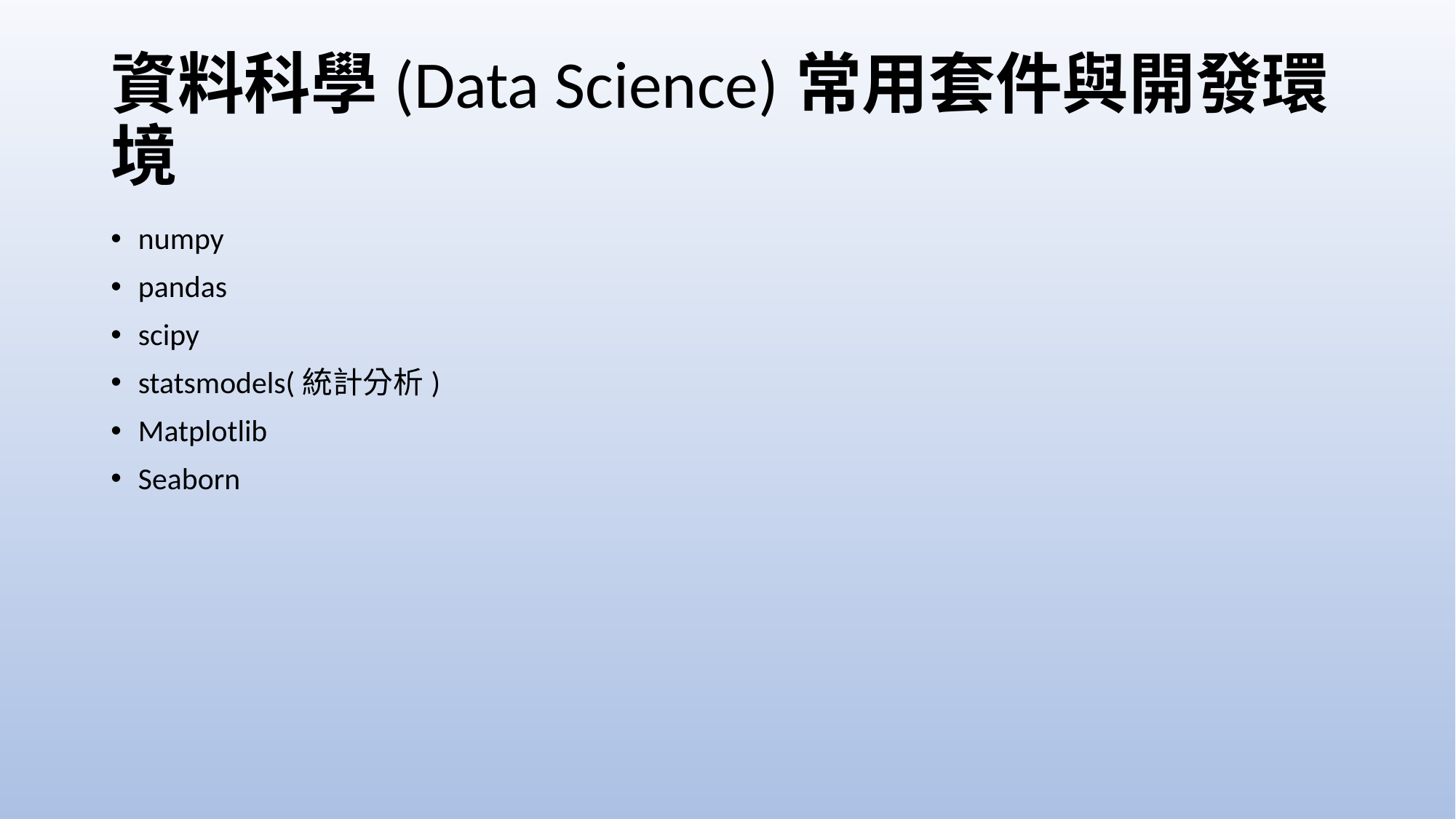

# 資料科學(Data Science)常用套件與開發環境
numpy
pandas
scipy
statsmodels(統計分析)
Matplotlib
Seaborn